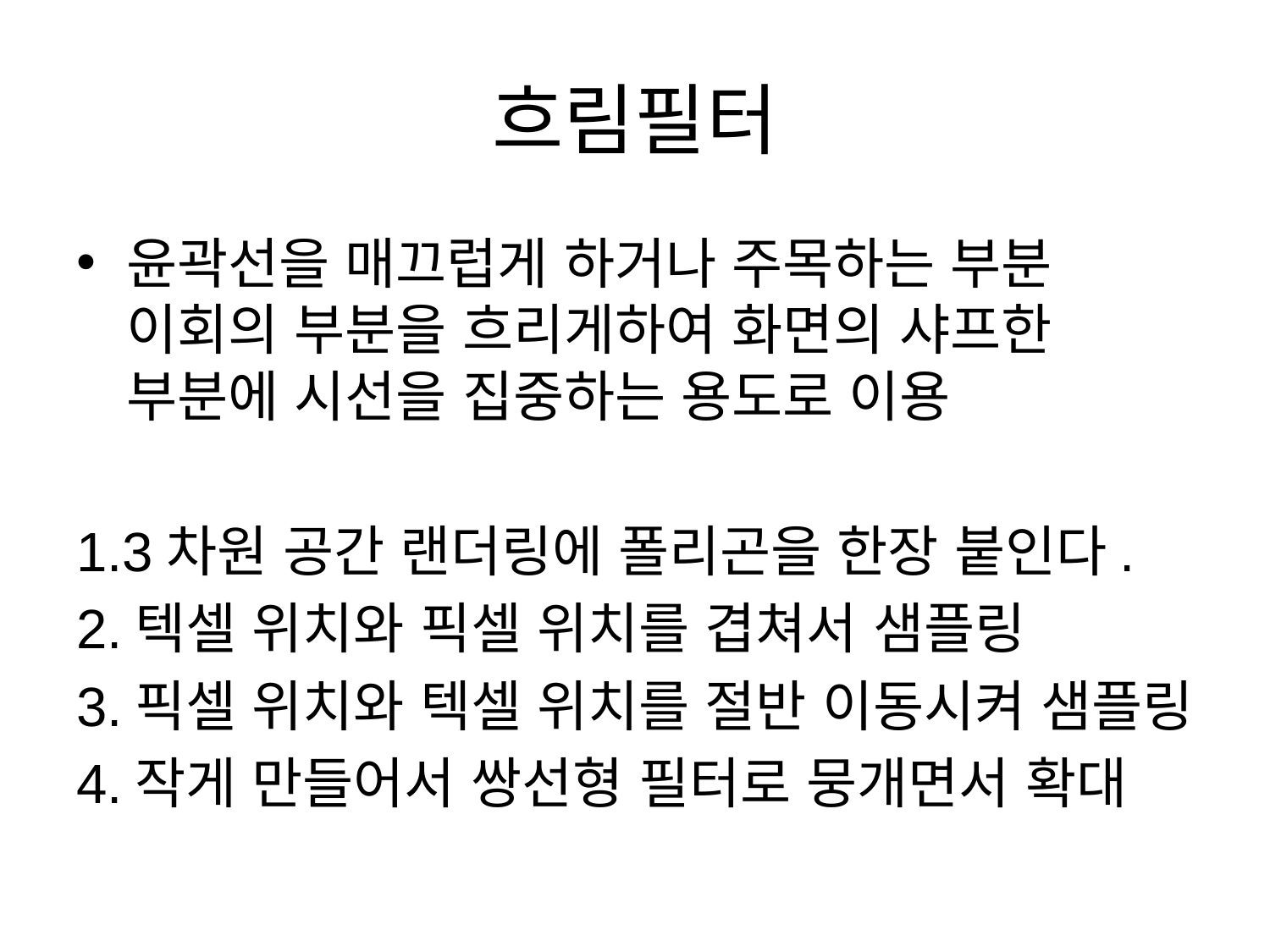

# 흐림필터
윤곽선을 매끄럽게 하거나 주목하는 부분 이회의 부분을 흐리게하여 화면의 샤프한 부분에 시선을 집중하는 용도로 이용

1.3차원 공간 랜더링에 폴리곤을 한장 붙인다.
2.텍셀 위치와 픽셀 위치를 겹쳐서 샘플링
3.픽셀 위치와 텍셀 위치를 절반 이동시켜 샘플링
4.작게 만들어서 쌍선형 필터로 뭉개면서 확대